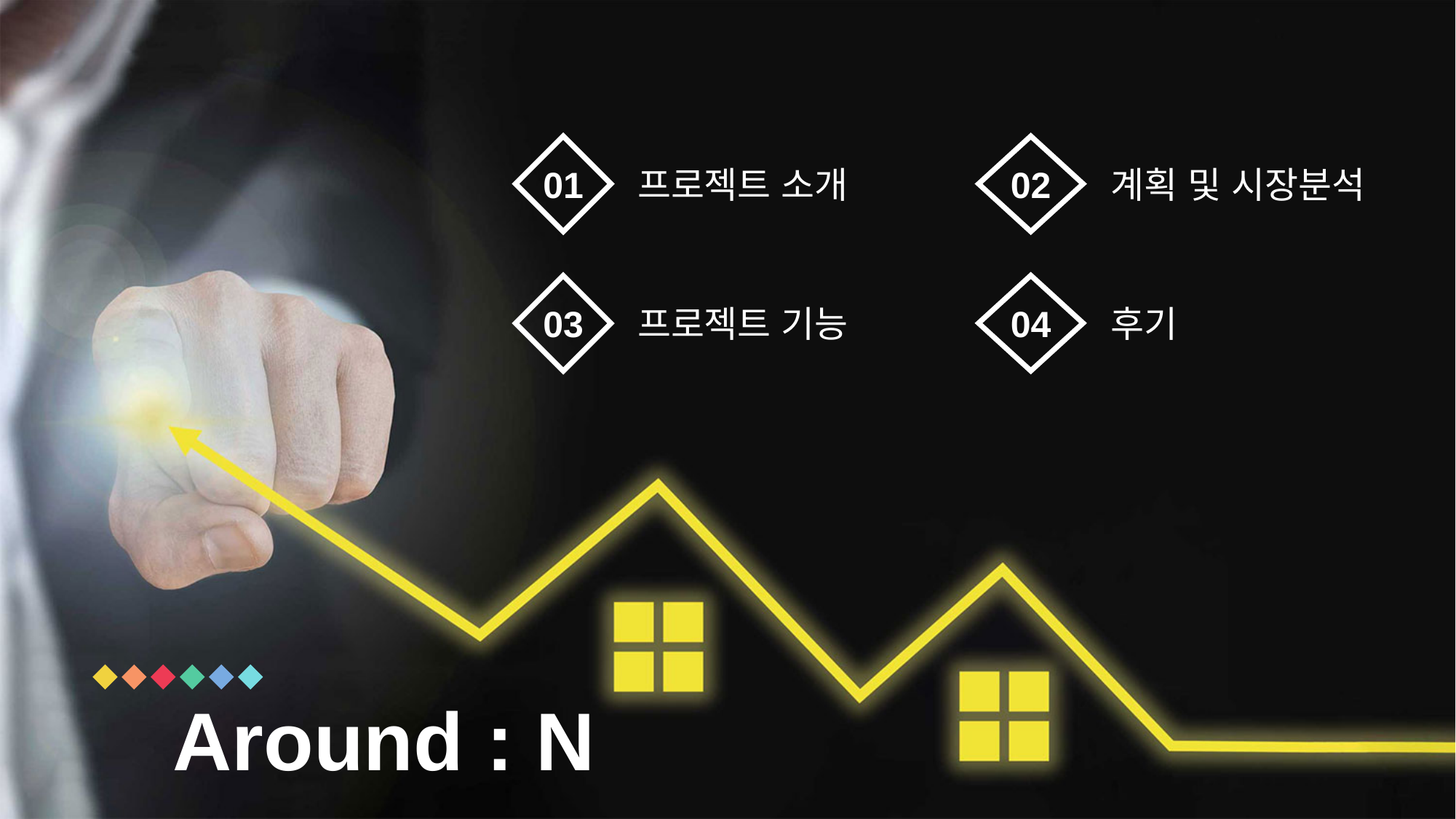

01
프로젝트 소개

02
계획 및 시장분석

04
후기

03
프로젝트 기능

Around : N